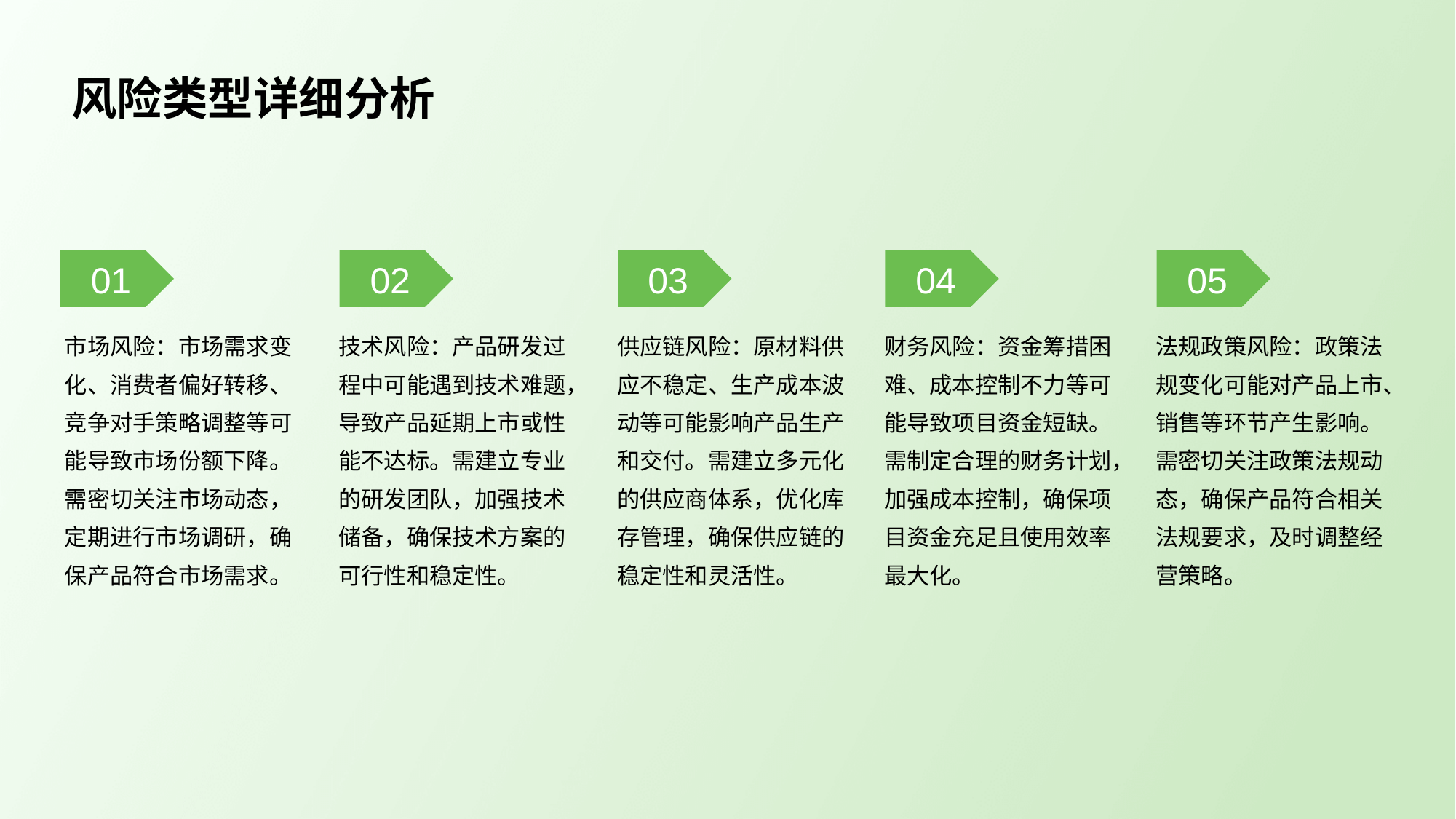

风险类型详细分析

01

02
03

04

05
市场风险：市场需求变化、消费者偏好转移、竞争对手策略调整等可能导致市场份额下降。需密切关注市场动态，定期进行市场调研，确保产品符合市场需求。
技术风险：产品研发过程中可能遇到技术难题，导致产品延期上市或性能不达标。需建立专业的研发团队，加强技术储备，确保技术方案的可行性和稳定性。
供应链风险：原材料供应不稳定、生产成本波动等可能影响产品生产和交付。需建立多元化的供应商体系，优化库存管理，确保供应链的稳定性和灵活性。
财务风险：资金筹措困难、成本控制不力等可能导致项目资金短缺。需制定合理的财务计划，加强成本控制，确保项目资金充足且使用效率最大化。
法规政策风险：政策法规变化可能对产品上市、销售等环节产生影响。需密切关注政策法规动态，确保产品符合相关法规要求，及时调整经营策略。